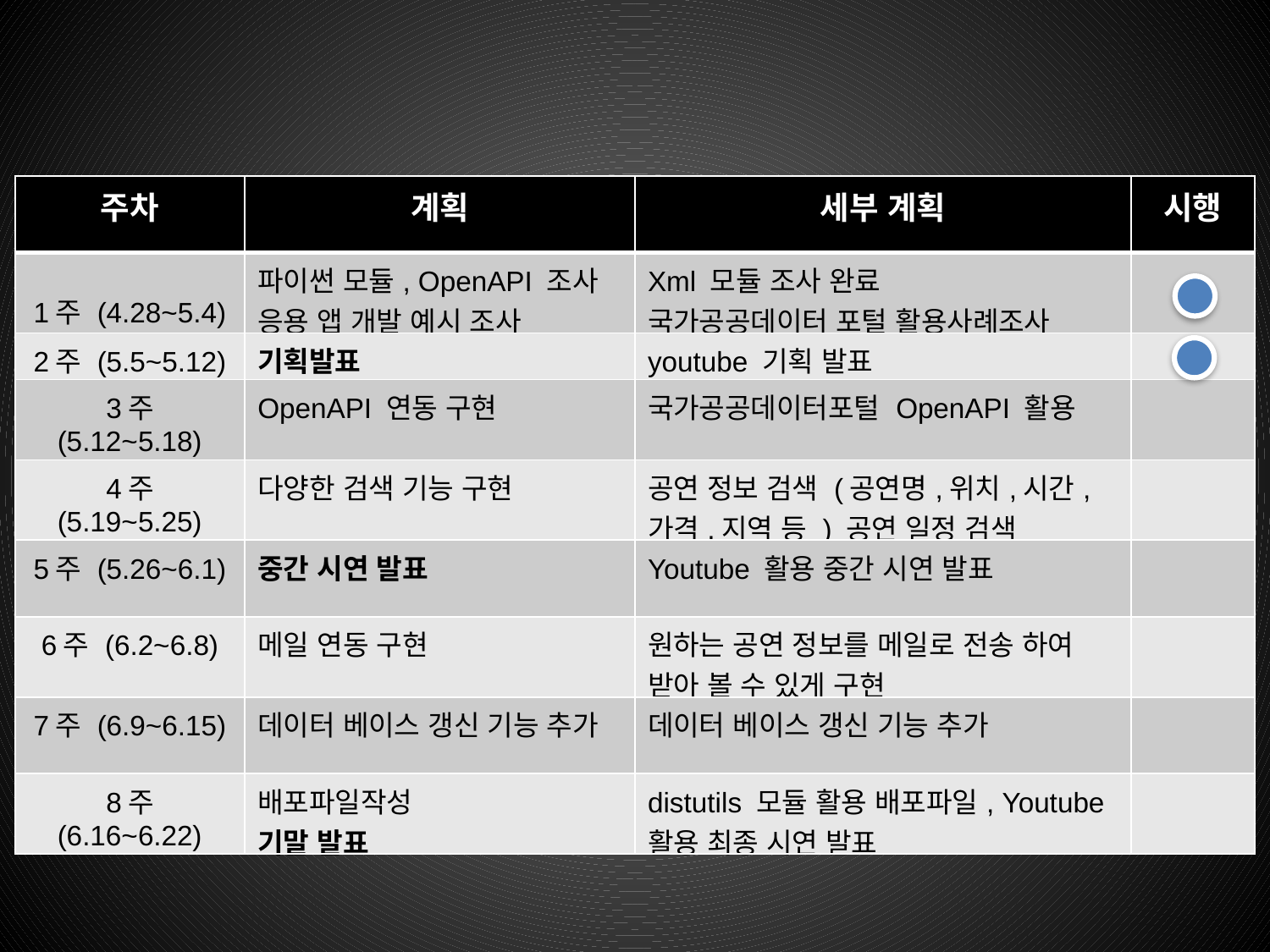

주차별 계획
| 주차 | 계획 | 세부 계획 | 시행 |
| --- | --- | --- | --- |
| 1주 (4.28~5.4) | 파이썬 모듈, OpenAPI 조사 응용 앱 개발 예시 조사 | Xml 모듈 조사 완료 국가공공데이터 포털 활용사례조사 |  |
| 2주 (5.5~5.12) | 기획발표 | youtube 기획 발표 |  |
| 3주 (5.12~5.18) | OpenAPI 연동 구현 | 국가공공데이터포털 OpenAPI 활용 |  |
| 4주 (5.19~5.25) | 다양한 검색 기능 구현 | 공연 정보 검색 (공연명,위치,시간,가격,지역 등 ) 공연 일정 검색 |  |
| 5주 (5.26~6.1) | 중간 시연 발표 | Youtube 활용 중간 시연 발표 |  |
| 6주 (6.2~6.8) | 메일 연동 구현 | 원하는 공연 정보를 메일로 전송 하여 받아 볼 수 있게 구현 |  |
| 7주 (6.9~6.15) | 데이터 베이스 갱신 기능 추가 | 데이터 베이스 갱신 기능 추가 |  |
| 8주 (6.16~6.22) | 배포파일작성 기말 발표 | distutils 모듈 활용 배포파일, Youtube 활용 최종 시연 발표 |  |